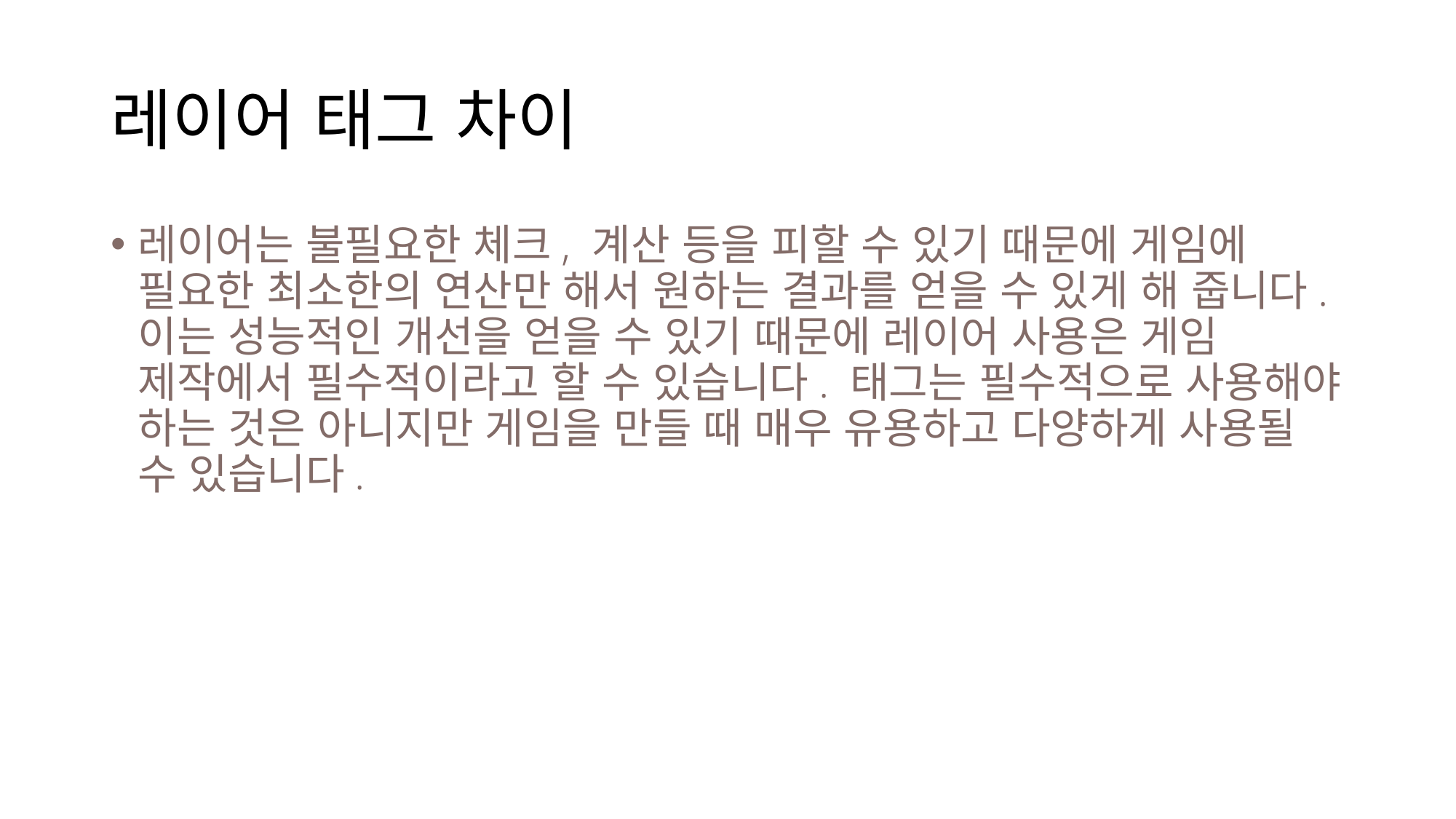

# 레이어 태그 차이
레이어는 불필요한 체크, 계산 등을 피할 수 있기 때문에 게임에 필요한 최소한의 연산만 해서 원하는 결과를 얻을 수 있게 해 줍니다. 이는 성능적인 개선을 얻을 수 있기 때문에 레이어 사용은 게임 제작에서 필수적이라고 할 수 있습니다. 태그는 필수적으로 사용해야 하는 것은 아니지만 게임을 만들 때 매우 유용하고 다양하게 사용될 수 있습니다.